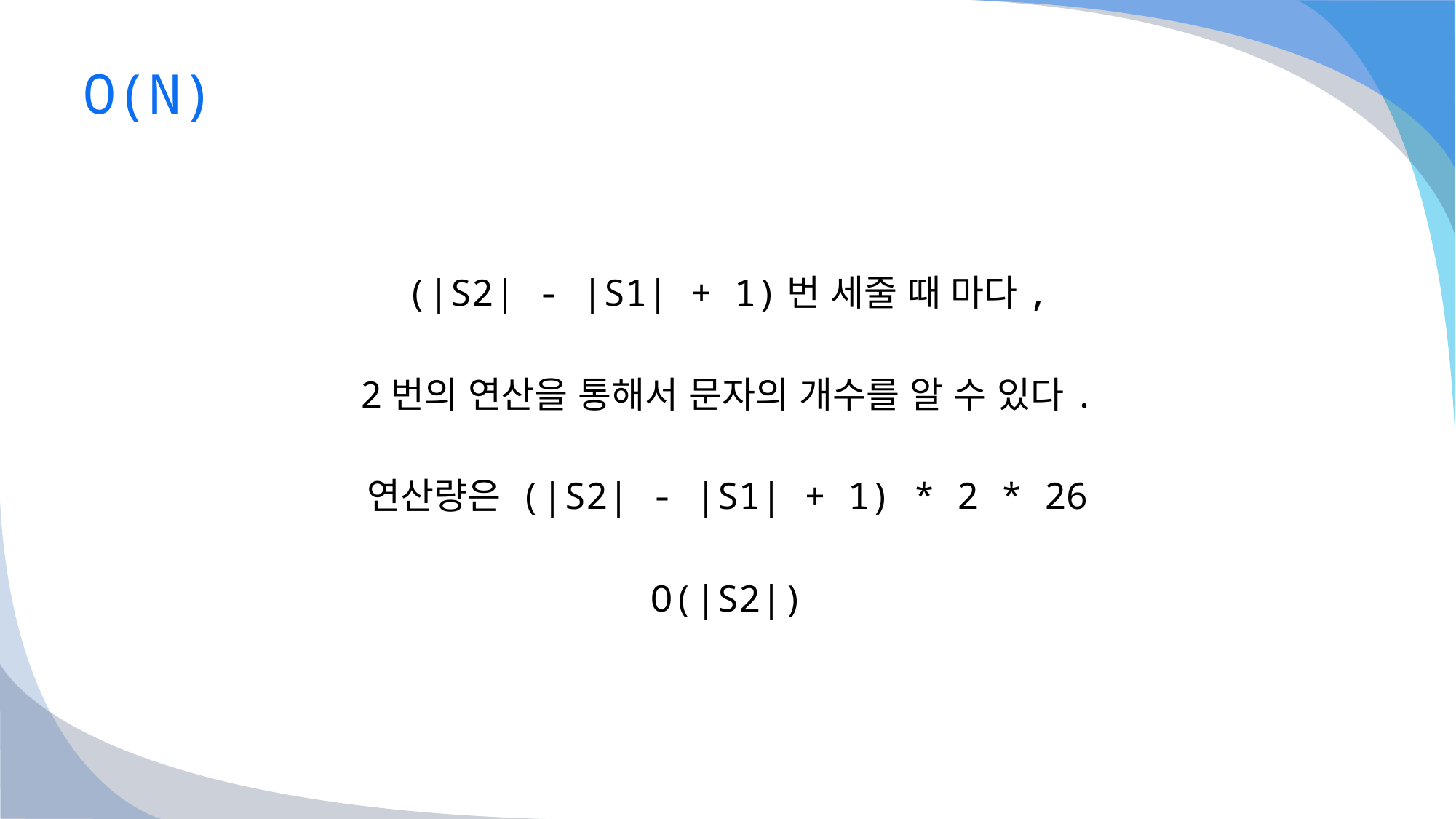

# O(N)

(|S2| - |S1| + 1)번 세줄 때 마다,

2번의 연산을 통해서 문자의 개수를 알 수 있다.

연산량은 (|S2| - |S1| + 1) * 2 * 26

O(|S2|)